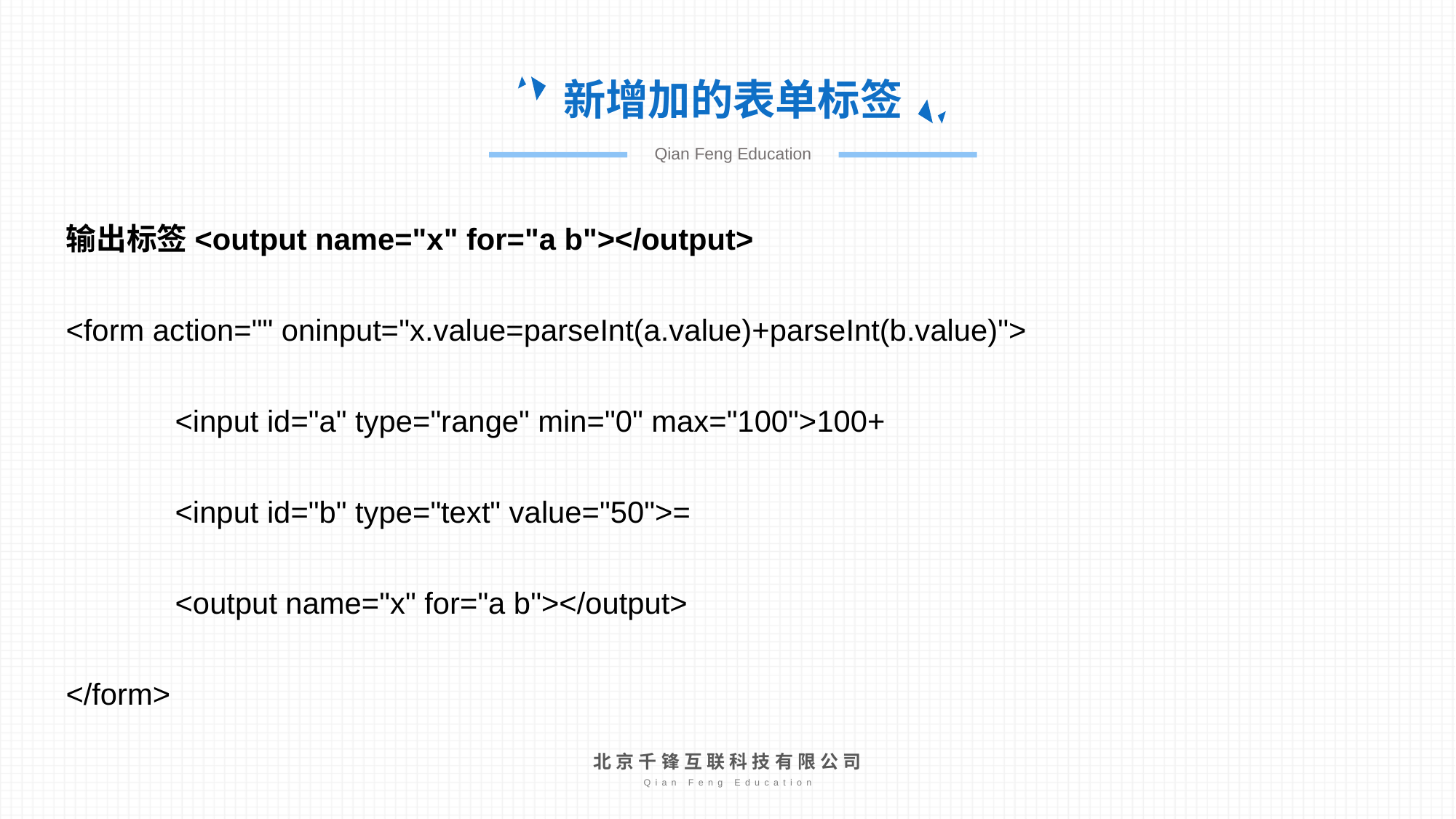

新增加的表单标签

Qian Feng Education

输出标签<output name="x" for="a b"></output>
<form action="" oninput="x.value=parseInt(a.value)+parseInt(b.value)">
	<input id="a" type="range" min="0" max="100">100+
	<input id="b" type="text" value="50">=
	<output name="x" for="a b"></output>
</form>
北京千锋互联科技有限公司
Qian Feng Education